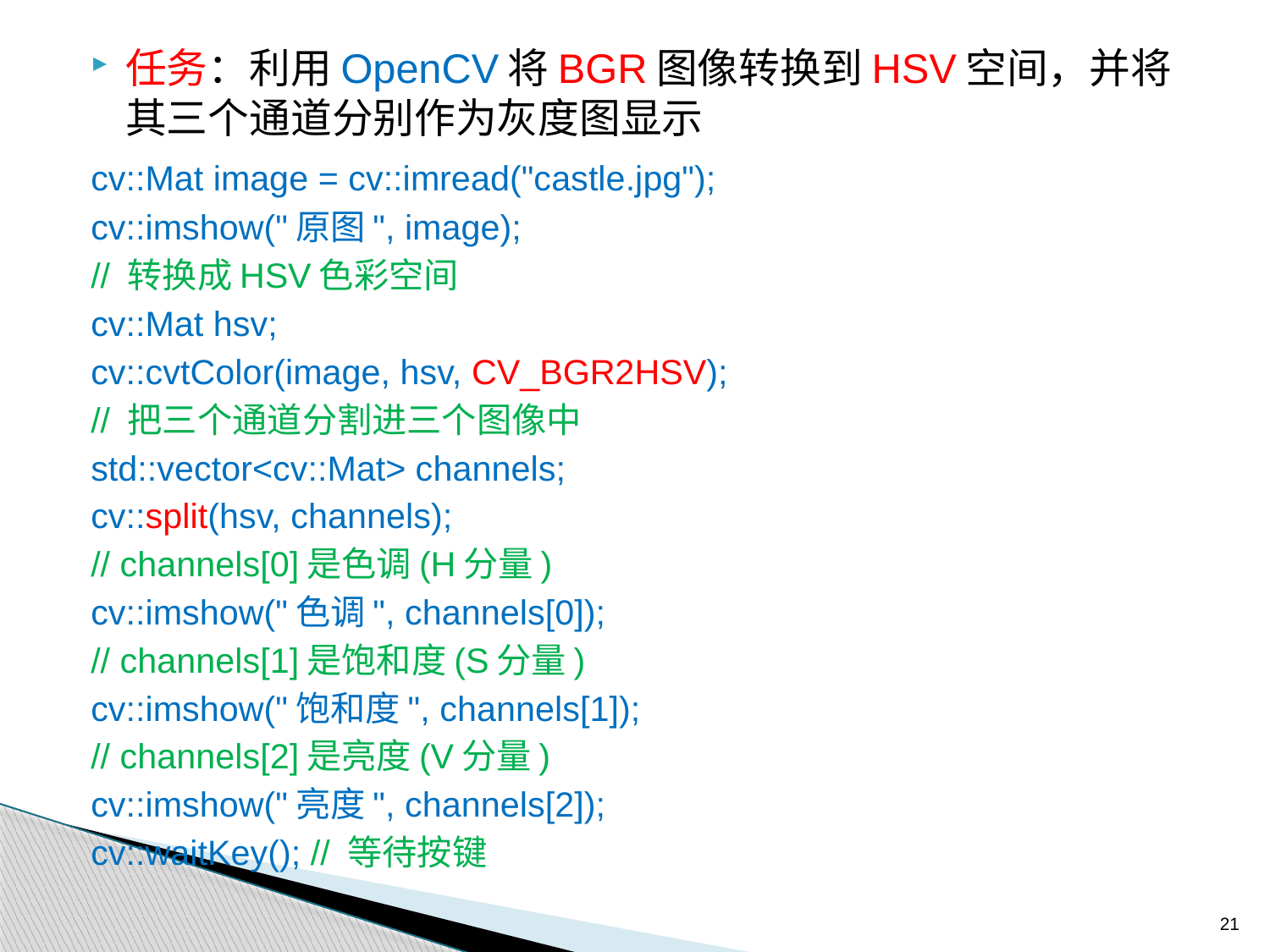

任务：利用OpenCV将BGR图像转换到HSV空间，并将其三个通道分别作为灰度图显示
	cv::Mat image = cv::imread("castle.jpg");
	cv::imshow("原图", image);
	// 转换成HSV色彩空间
	cv::Mat hsv;
	cv::cvtColor(image, hsv, CV_BGR2HSV);
	// 把三个通道分割进三个图像中
	std::vector<cv::Mat> channels;
	cv::split(hsv, channels);
	// channels[0]是色调(H分量)
	cv::imshow("色调", channels[0]);
	// channels[1]是饱和度(S分量)
	cv::imshow("饱和度", channels[1]);
	// channels[2]是亮度(V分量)
	cv::imshow("亮度", channels[2]);
	cv::waitKey(); // 等待按键
21